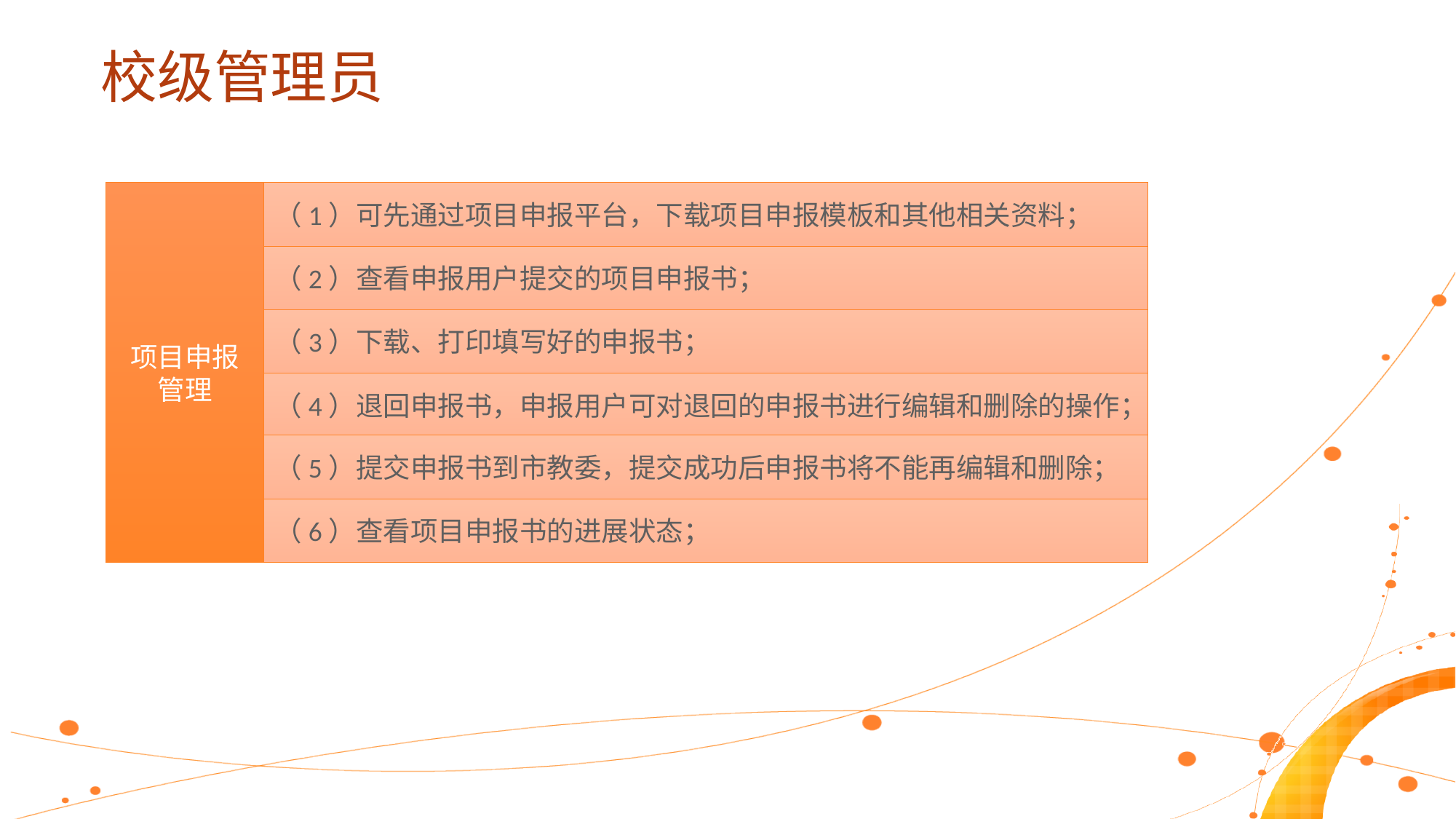

# 校级管理员
项目申报管理
（1）可先通过项目申报平台，下载项目申报模板和其他相关资料；
（2）查看申报用户提交的项目申报书；
（3）下载、打印填写好的申报书；
（4）退回申报书，申报用户可对退回的申报书进行编辑和删除的操作；
（5）提交申报书到市教委，提交成功后申报书将不能再编辑和删除；
（6）查看项目申报书的进展状态；